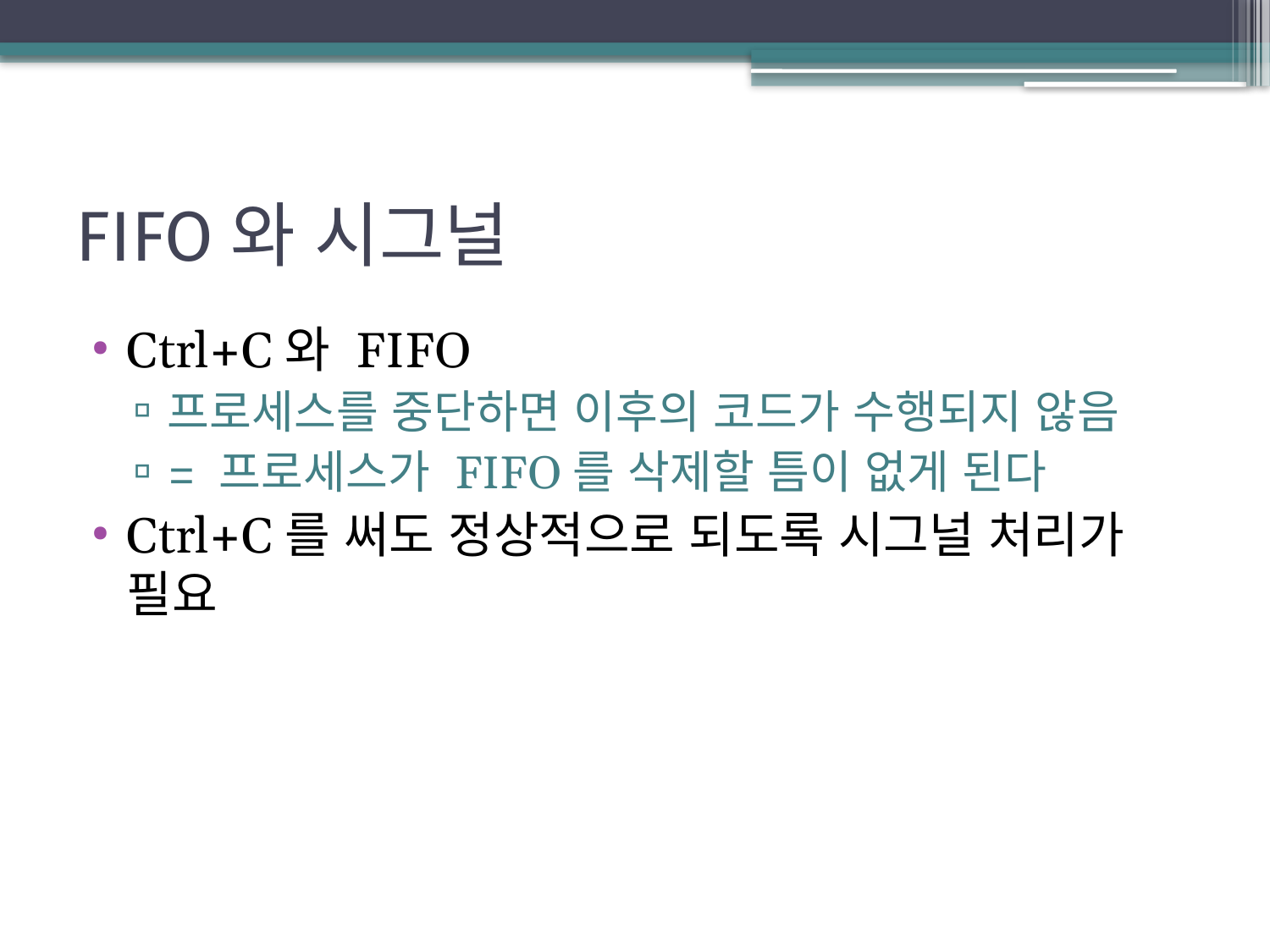

# FIFO와 시그널
Ctrl+C와 FIFO
프로세스를 중단하면 이후의 코드가 수행되지 않음
= 프로세스가 FIFO를 삭제할 틈이 없게 된다
Ctrl+C를 써도 정상적으로 되도록 시그널 처리가 필요